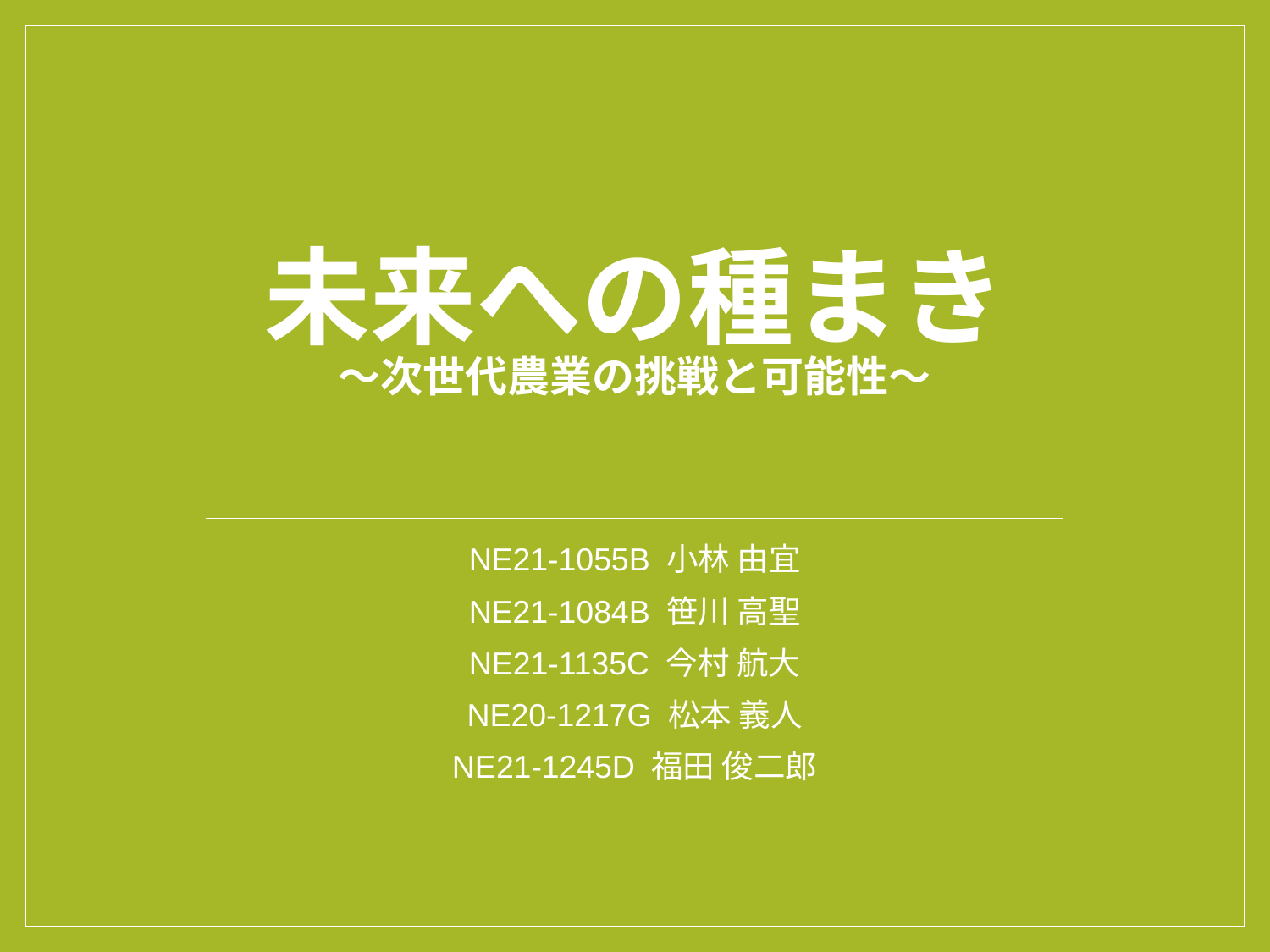

# 未来への種まき 〜次世代農業の挑戦と可能性〜
NE21-1055B 小林 由宜
NE21-1084B 笹川 高聖
NE21-1135C 今村 航大
NE20-1217G 松本 義人
NE21-1245D 福田 俊二郎